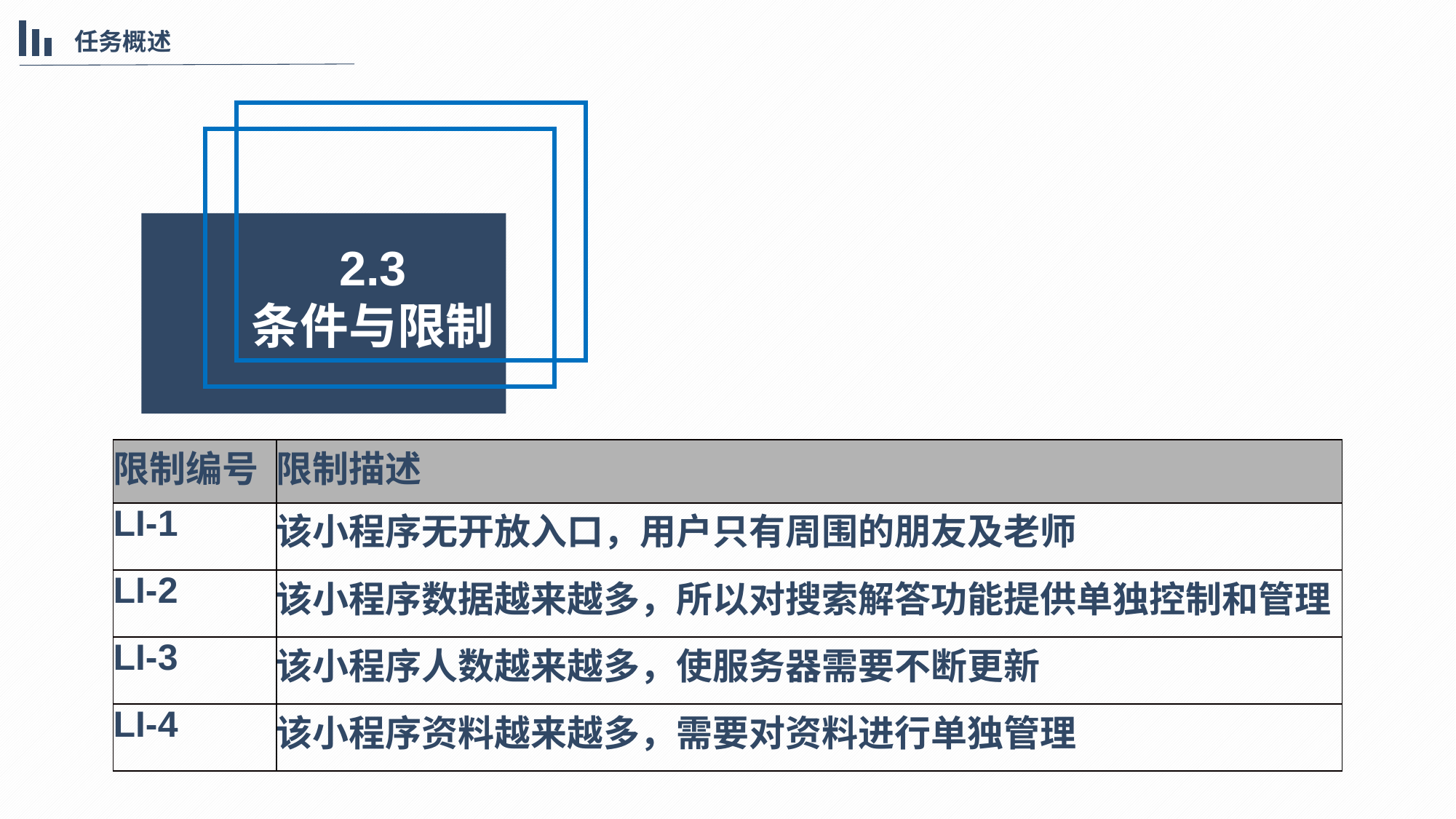

任务概述

2.3
条件与限制
| 限制编号 | 限制描述 |
| --- | --- |
| LI-1 | 该小程序无开放入口，用户只有周围的朋友及老师 |
| LI-2 | 该小程序数据越来越多，所以对搜索解答功能提供单独控制和管理 |
| LI-3 | 该小程序人数越来越多，使服务器需要不断更新 |
| LI-4 | 该小程序资料越来越多，需要对资料进行单独管理 |